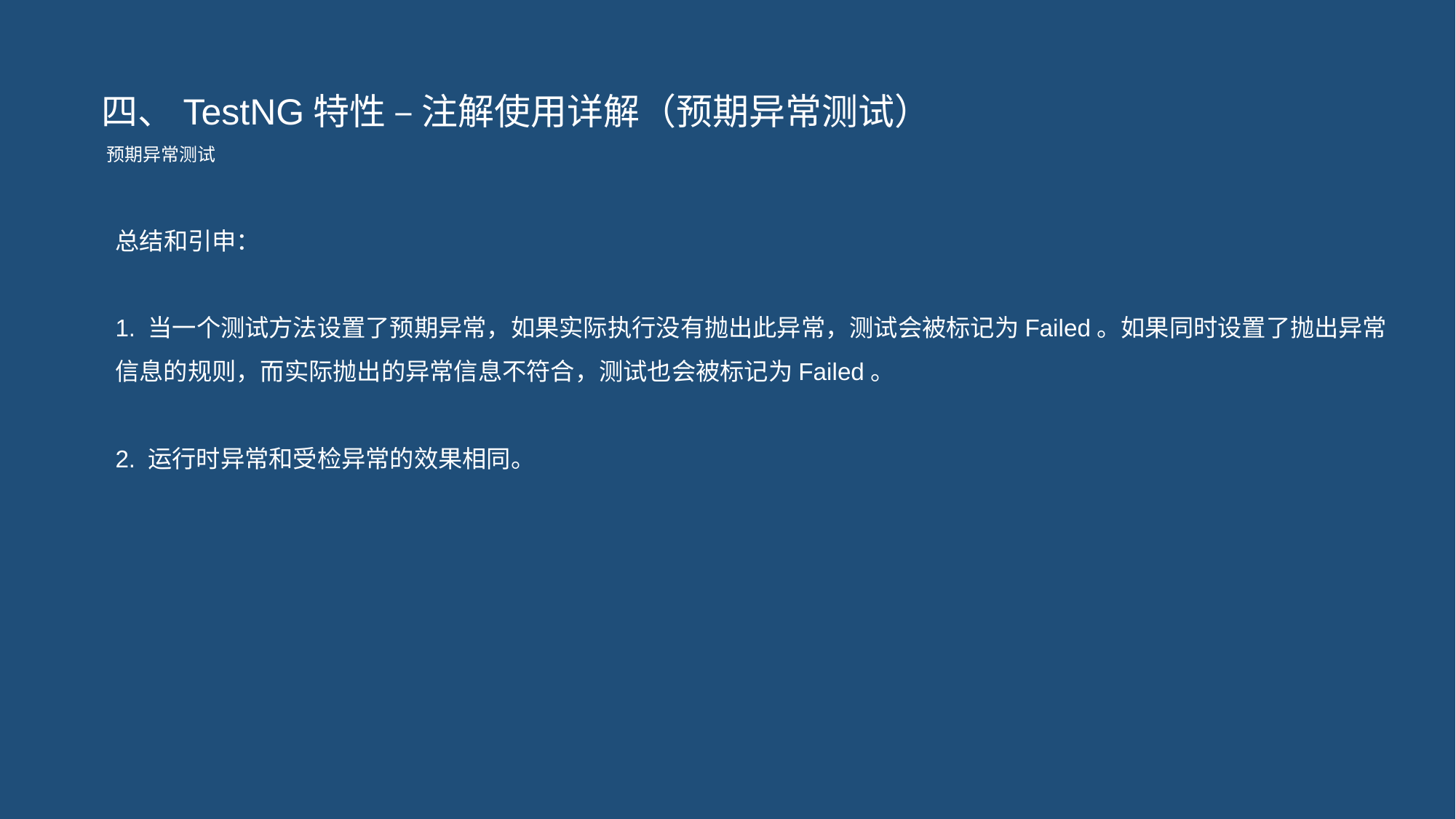

四、TestNG特性 – 注解使用详解（预期异常测试）
预期异常测试
总结和引申：

1. 当一个测试方法设置了预期异常，如果实际执行没有抛出此异常，测试会被标记为Failed。如果同时设置了抛出异常
信息的规则，而实际抛出的异常信息不符合，测试也会被标记为Failed。

2. 运行时异常和受检异常的效果相同。